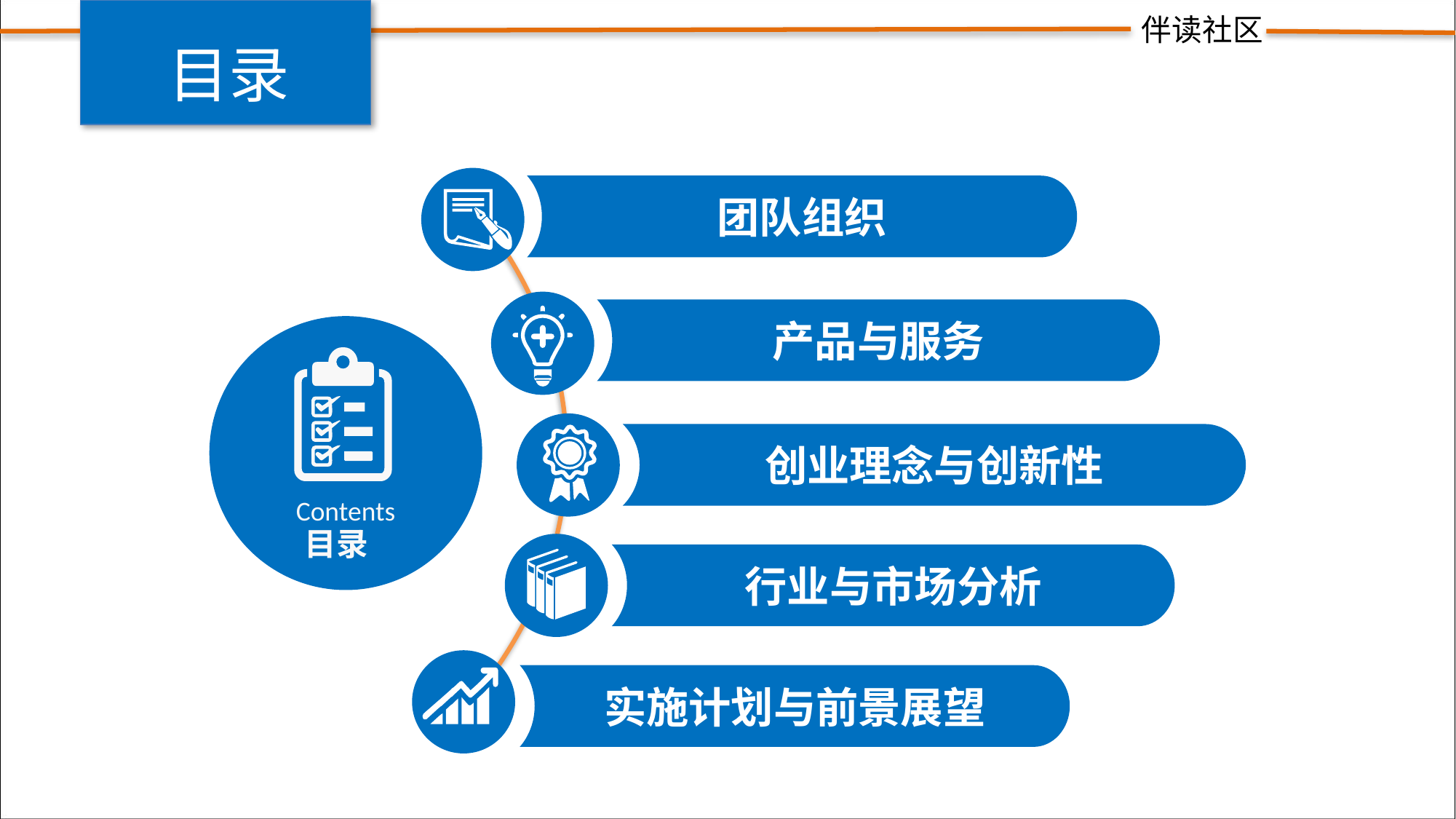

伴读社区
目录

团队组织

点击添加文本

产品与服务

点击添加文本

创业理念与创新性
Contents
点击添加文本
目录

行业与市场分析

点击添加文本
实施计划与前景展望